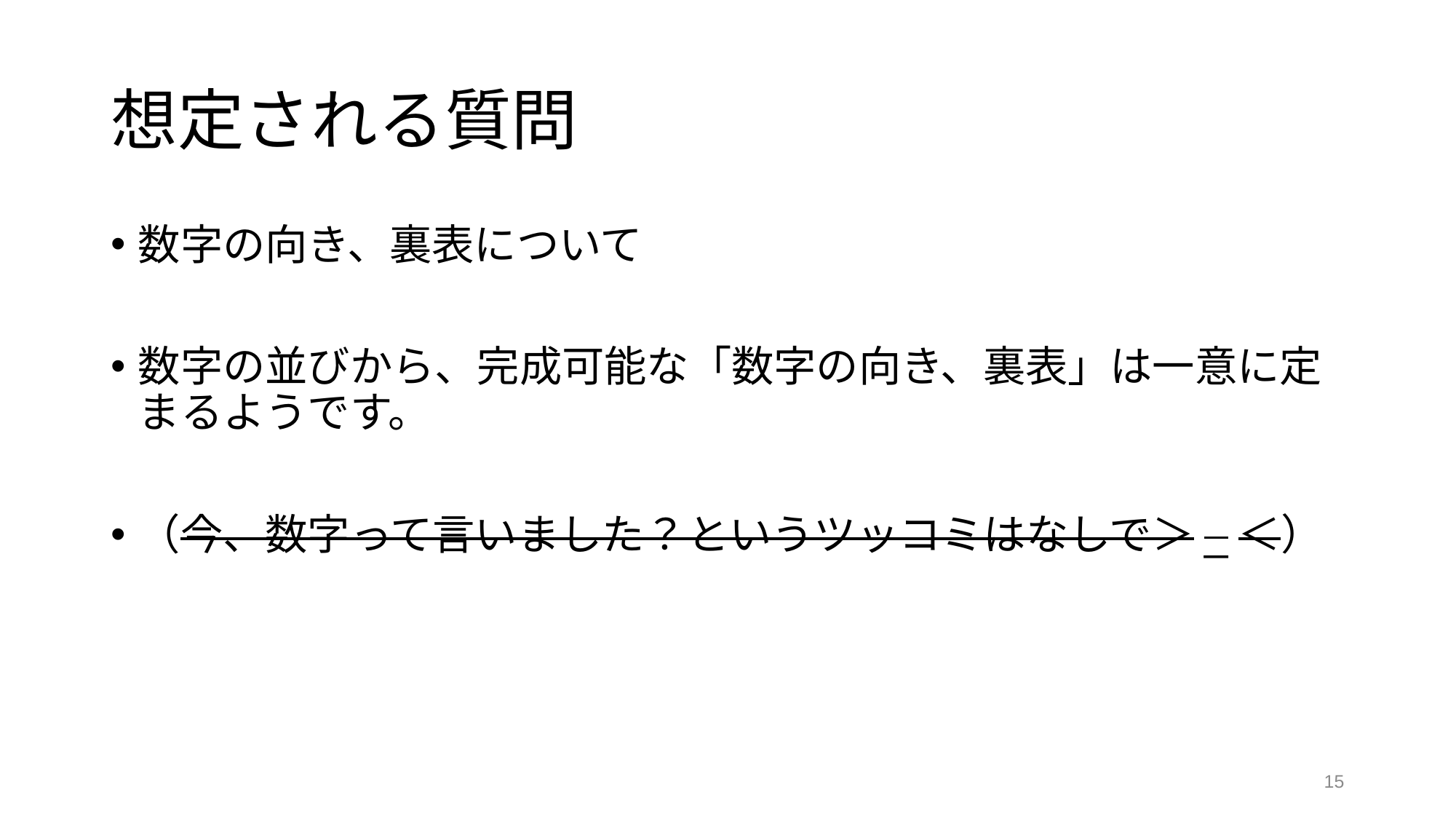

# 想定される質問
数字の向き、裏表について

数字の並びから、完成可能な「数字の向き、裏表」は一意に定まるようです。

（今、数字って言いました？というツッコミはなしで＞_＜）
15